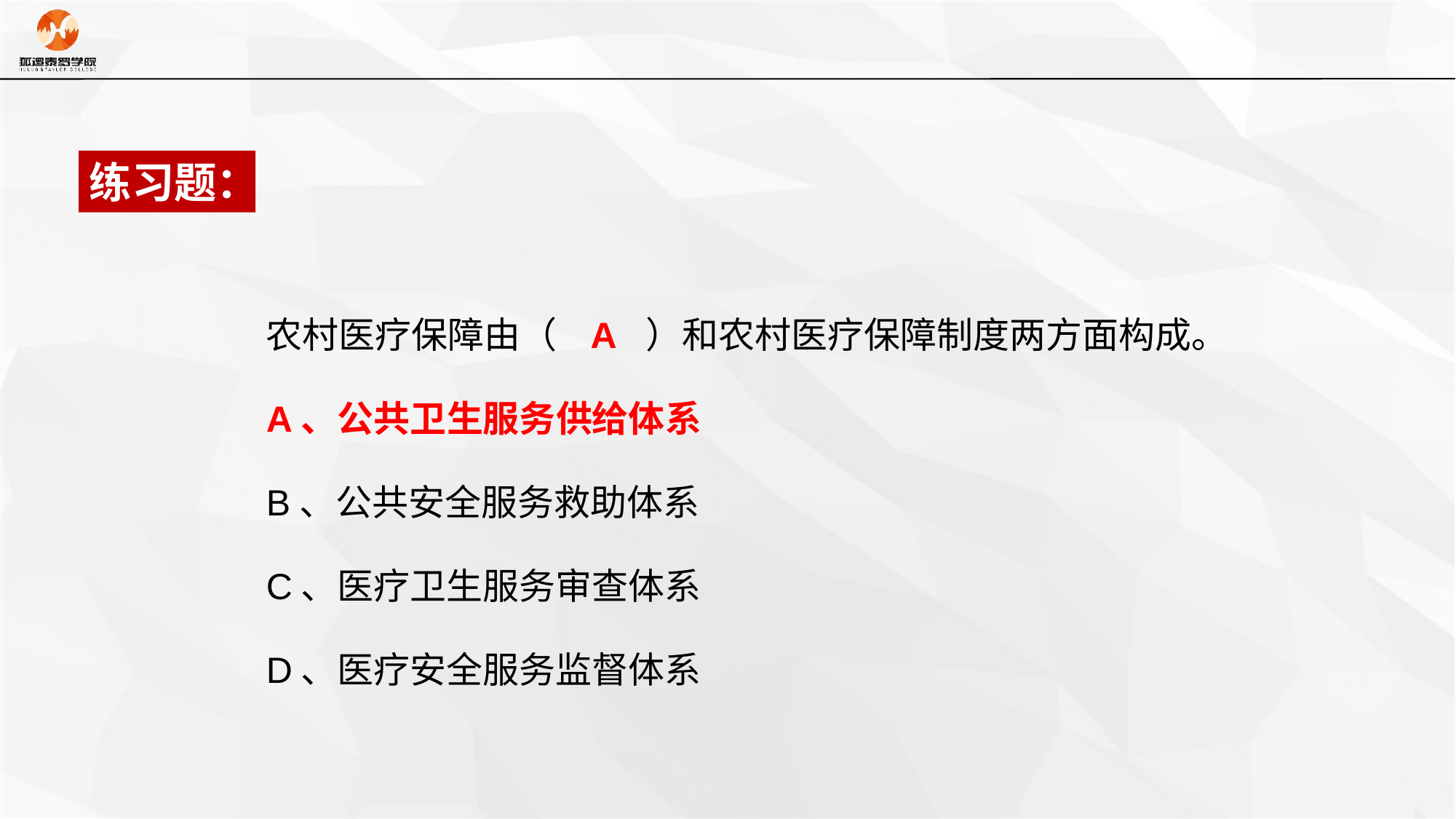

练习题：
农村医疗保障由（   A  ）和农村医疗保障制度两方面构成。
A、公共卫生服务供给体系
B、公共安全服务救助体系
C、医疗卫生服务审查体系
D、医疗安全服务监督体系